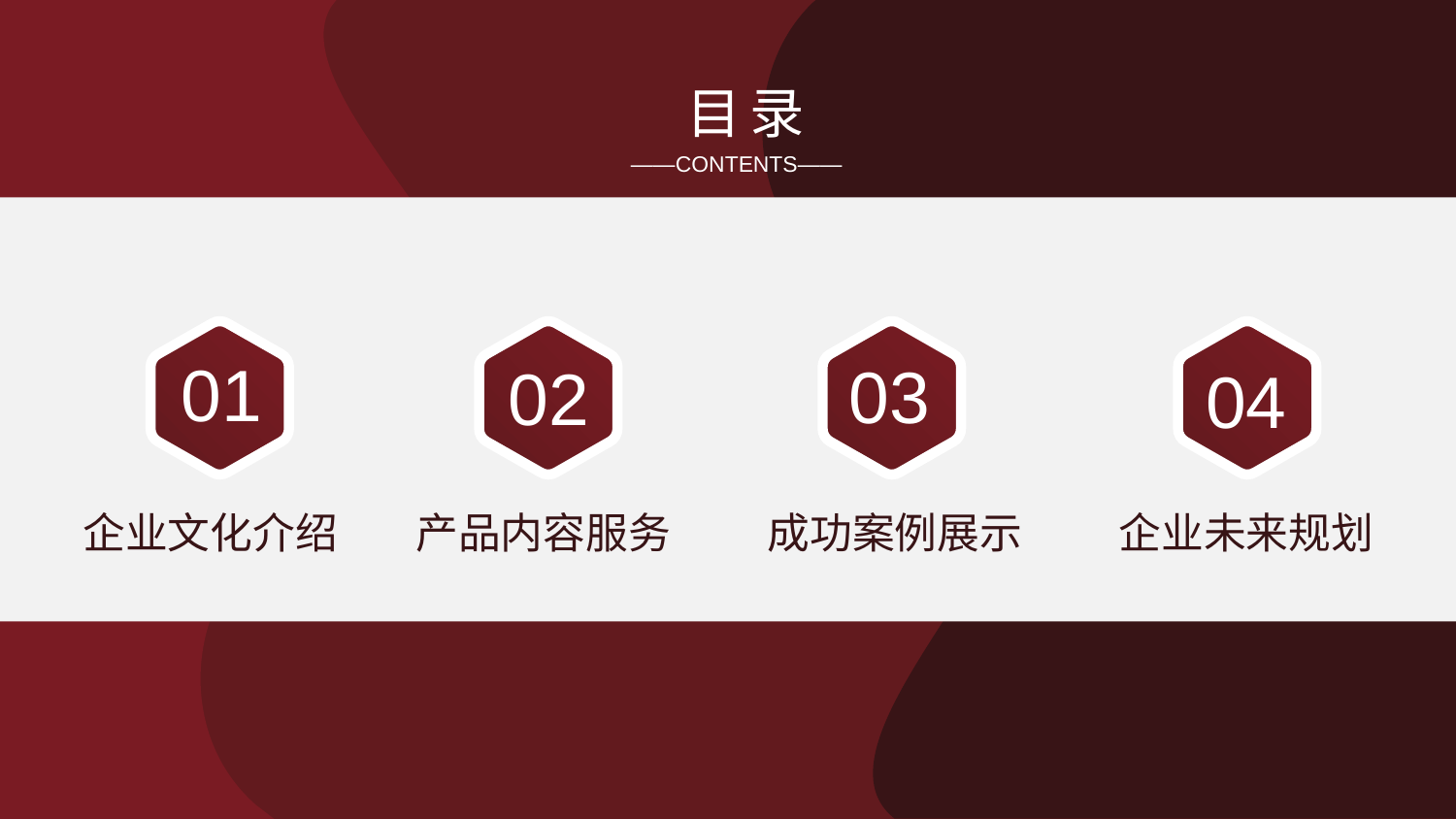

目录
——CONTENTS——

01

02

03

04
企业文化介绍
产品内容服务
成功案例展示
企业未来规划